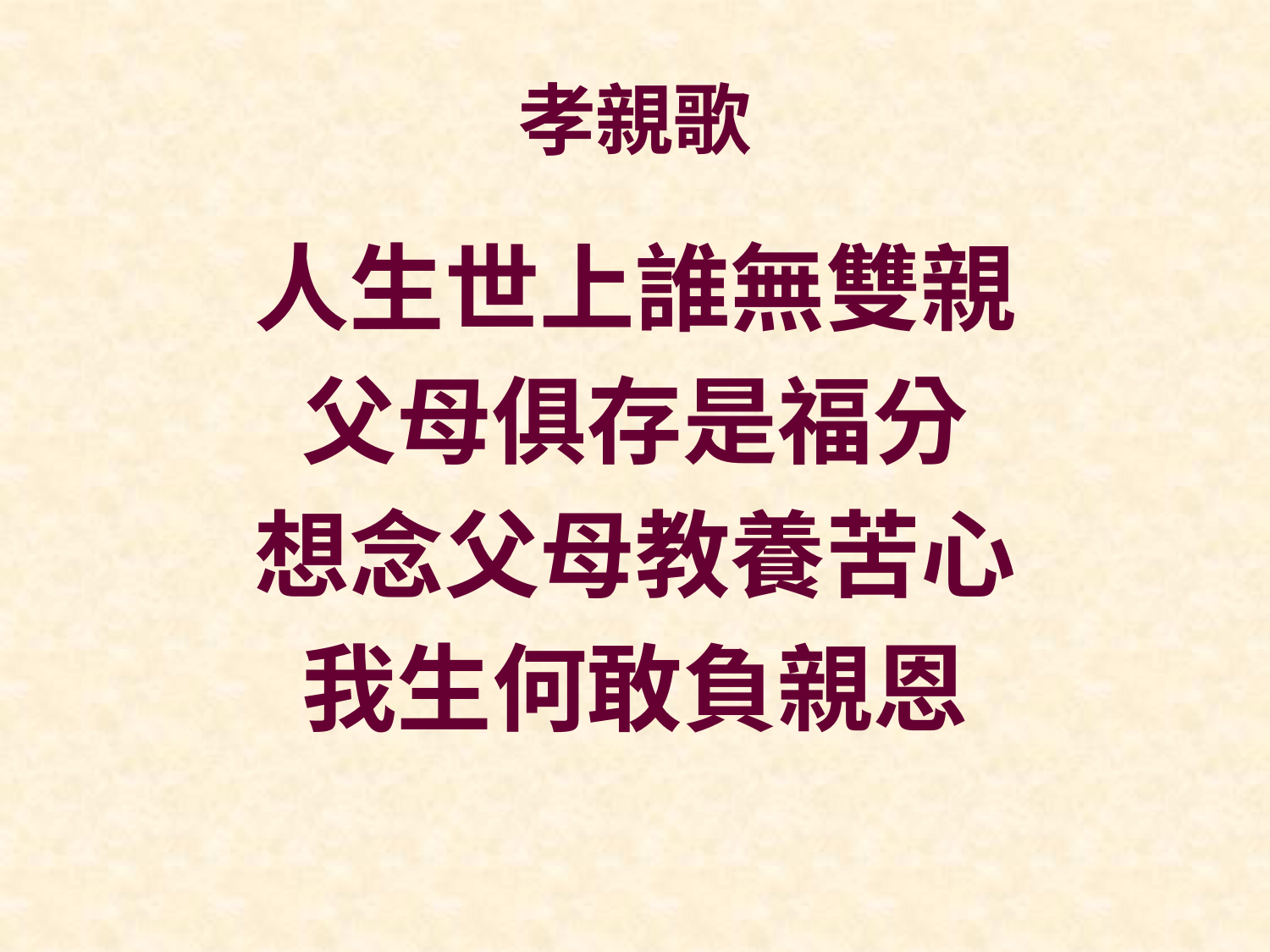

# 孝親歌
人生世上誰無雙親
父母俱存是福分
想念父母教養苦心
我生何敢負親恩